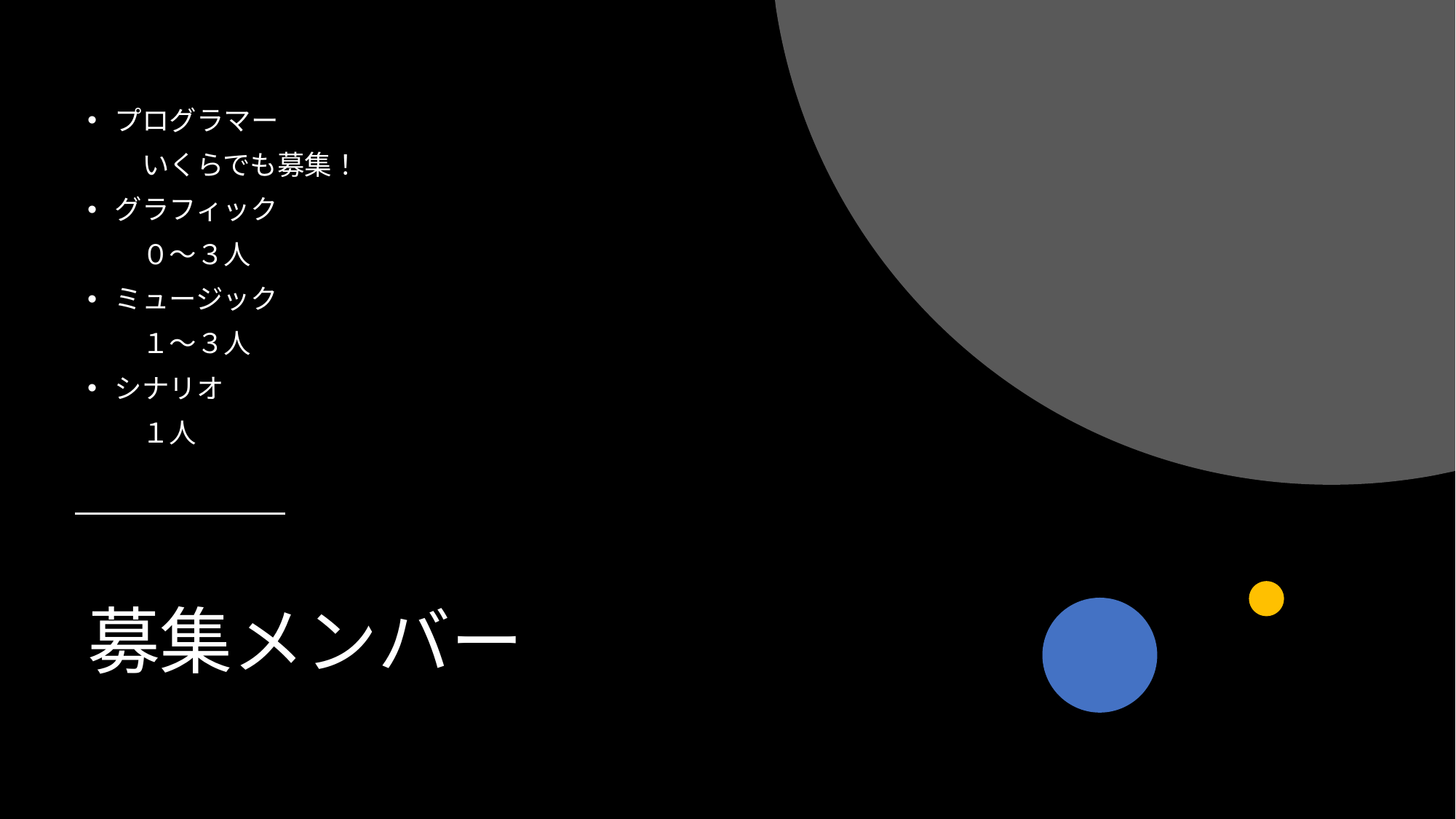

プログラマー
　　いくらでも募集！
グラフィック
　　０～３人
ミュージック
　　１～３人
シナリオ
　　１人
# 募集メンバー